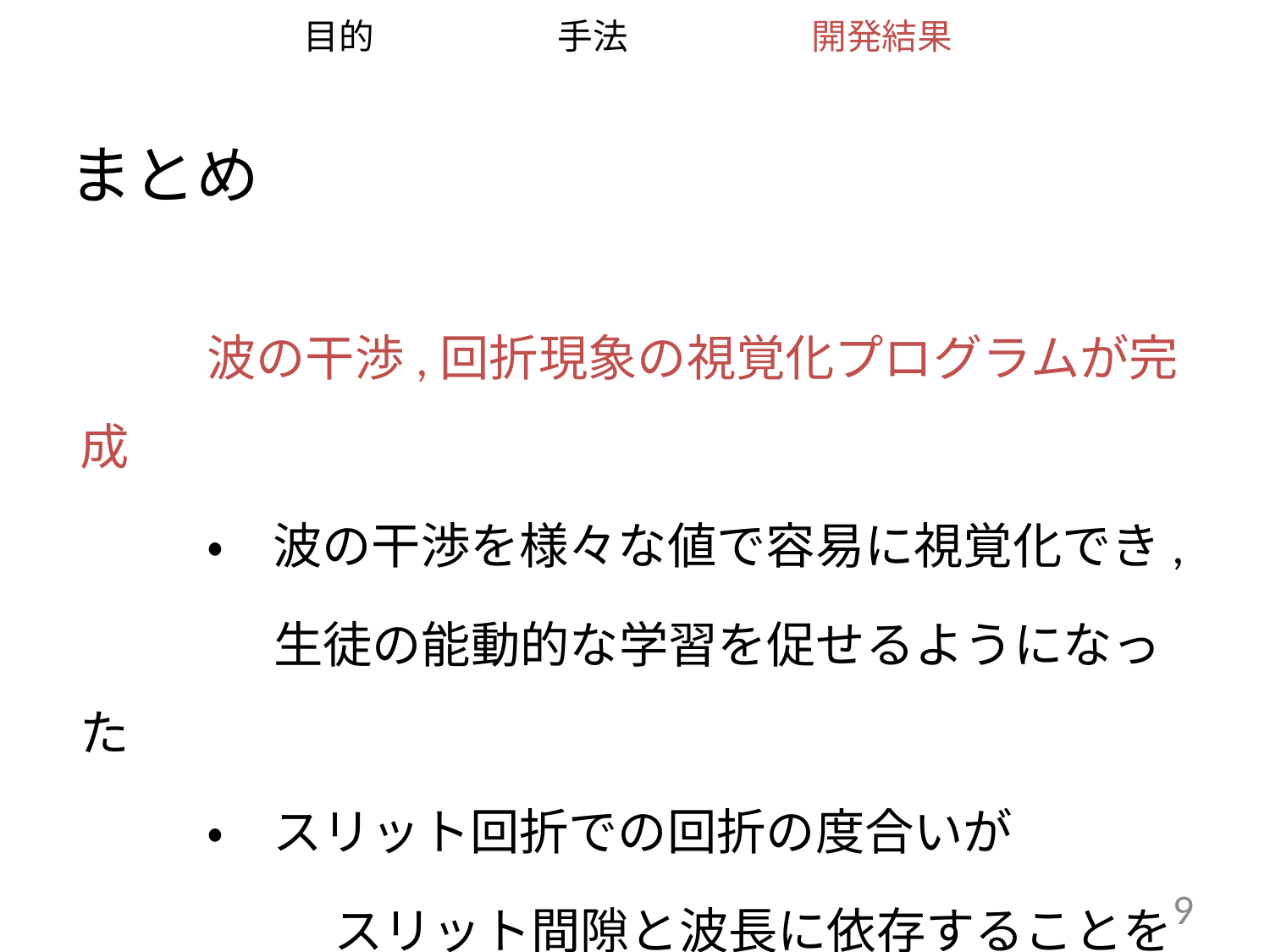

# 目的		手法		開発結果
まとめ

	波の干渉,回折現象の視覚化プログラムが完成
	・　波の干渉を様々な値で容易に視覚化でき,
	     生徒の能動的な学習を促せるようになった
	・　スリット回折での回折の度合いが
		スリット間隙と波長に依存することを視覚化した
9